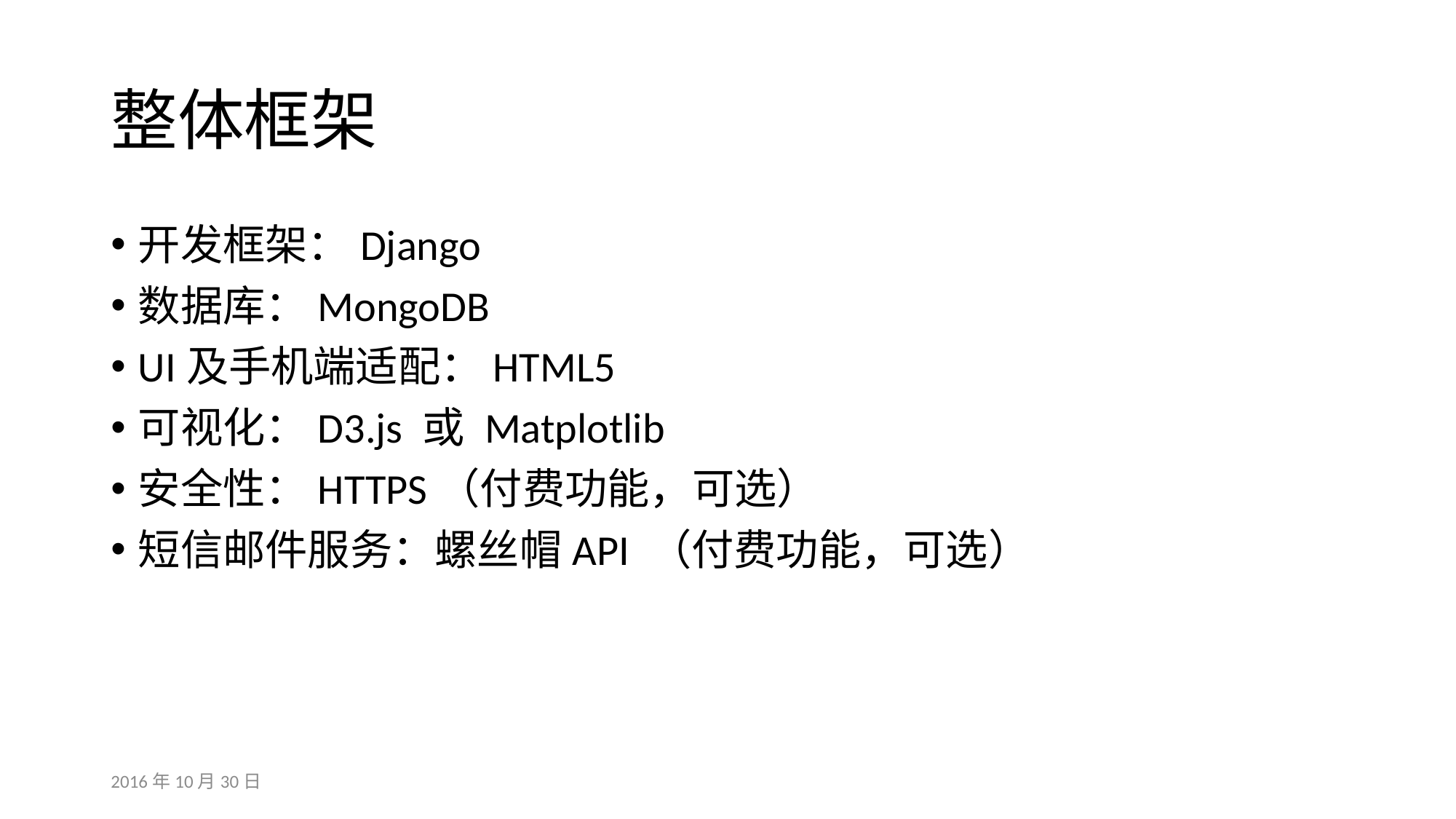

# 整体框架
开发框架：Django
数据库：MongoDB
UI及手机端适配：HTML5
可视化：D3.js 或 Matplotlib
安全性：HTTPS（付费功能，可选）
短信邮件服务：螺丝帽API （付费功能，可选）

2016年10月30日